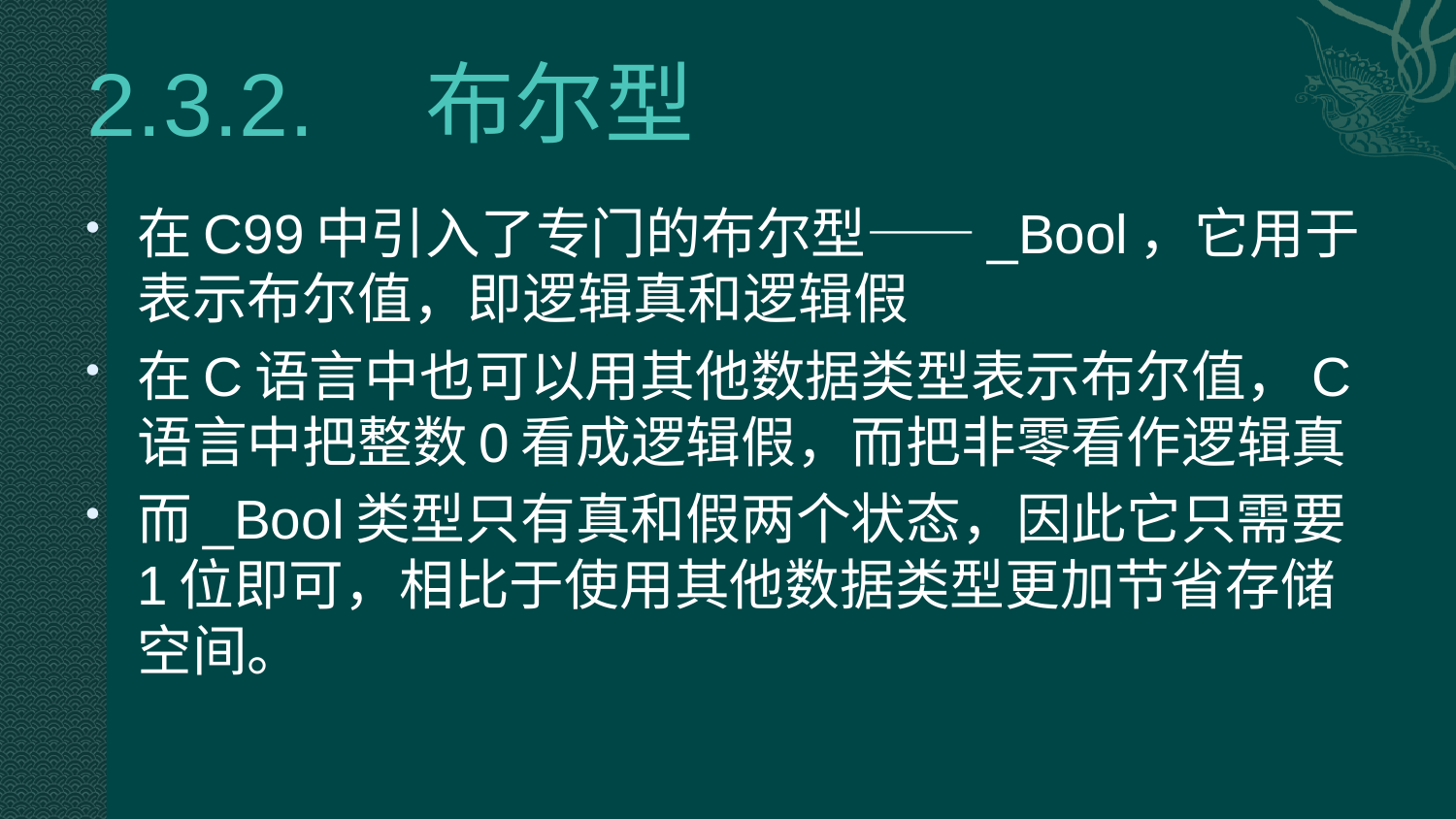

# 2.3.2.	 布尔型
在C99中引入了专门的布尔型——_Bool，它用于表示布尔值，即逻辑真和逻辑假
在C语言中也可以用其他数据类型表示布尔值，C语言中把整数0看成逻辑假，而把非零看作逻辑真
而_Bool类型只有真和假两个状态，因此它只需要1位即可，相比于使用其他数据类型更加节省存储空间。